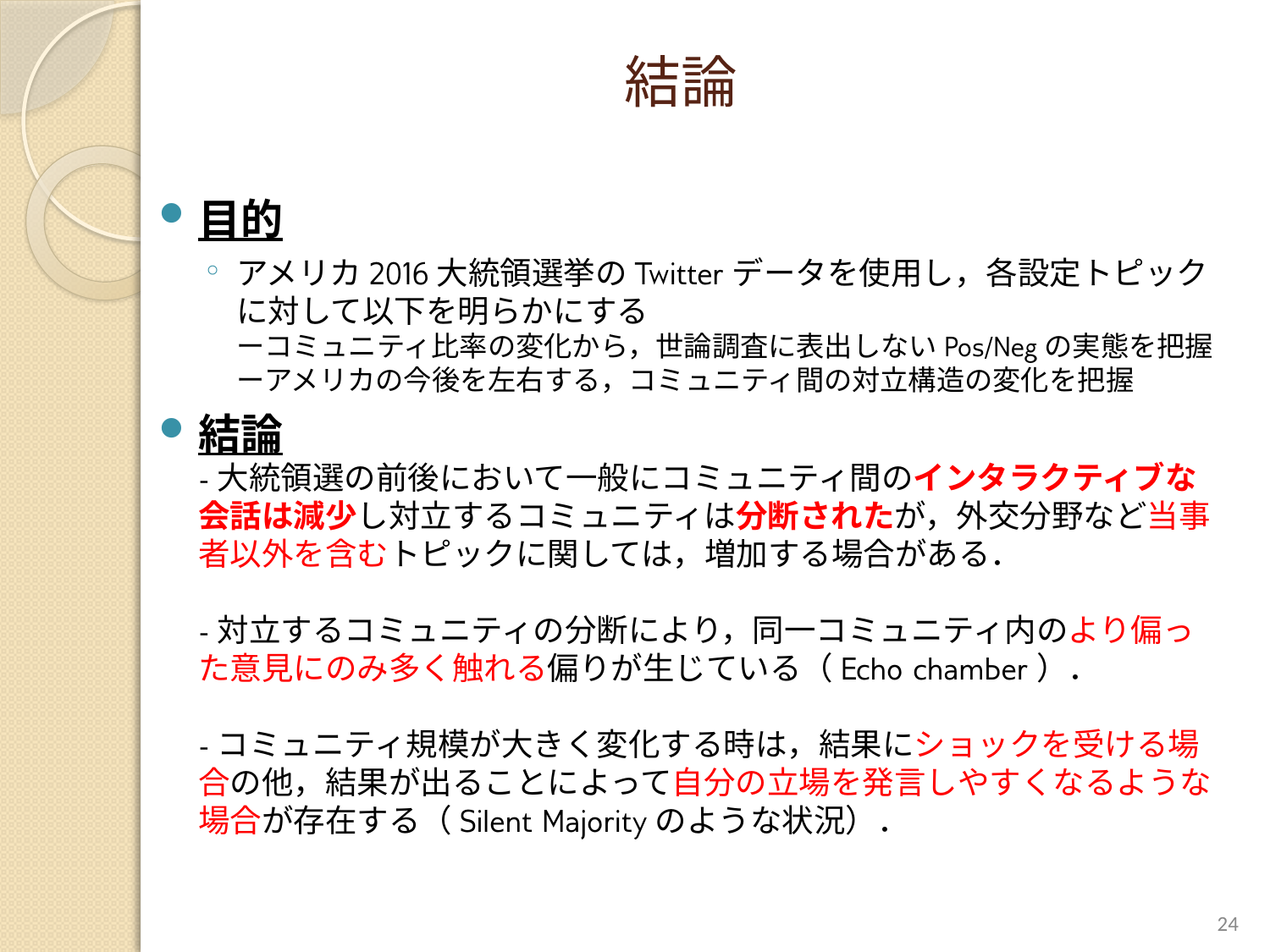

# 結論
目的
アメリカ2016大統領選挙のTwitterデータを使用し，各設定トピックに対して以下を明らかにする
ーコミュニティ比率の変化から，世論調査に表出しないPos/Negの実態を把握
ーアメリカの今後を左右する，コミュニティ間の対立構造の変化を把握
結論
-大統領選の前後において一般にコミュニティ間のインタラクティブな会話は減少し対立するコミュニティは分断されたが，外交分野など当事者以外を含むトピックに関しては，増加する場合がある．
-対立するコミュニティの分断により，同一コミュニティ内のより偏った意見にのみ多く触れる偏りが生じている（Echo chamber）．
-コミュニティ規模が大きく変化する時は，結果にショックを受ける場合の他，結果が出ることによって自分の立場を発言しやすくなるような場合が存在する（Silent Majorityのような状況）．

24